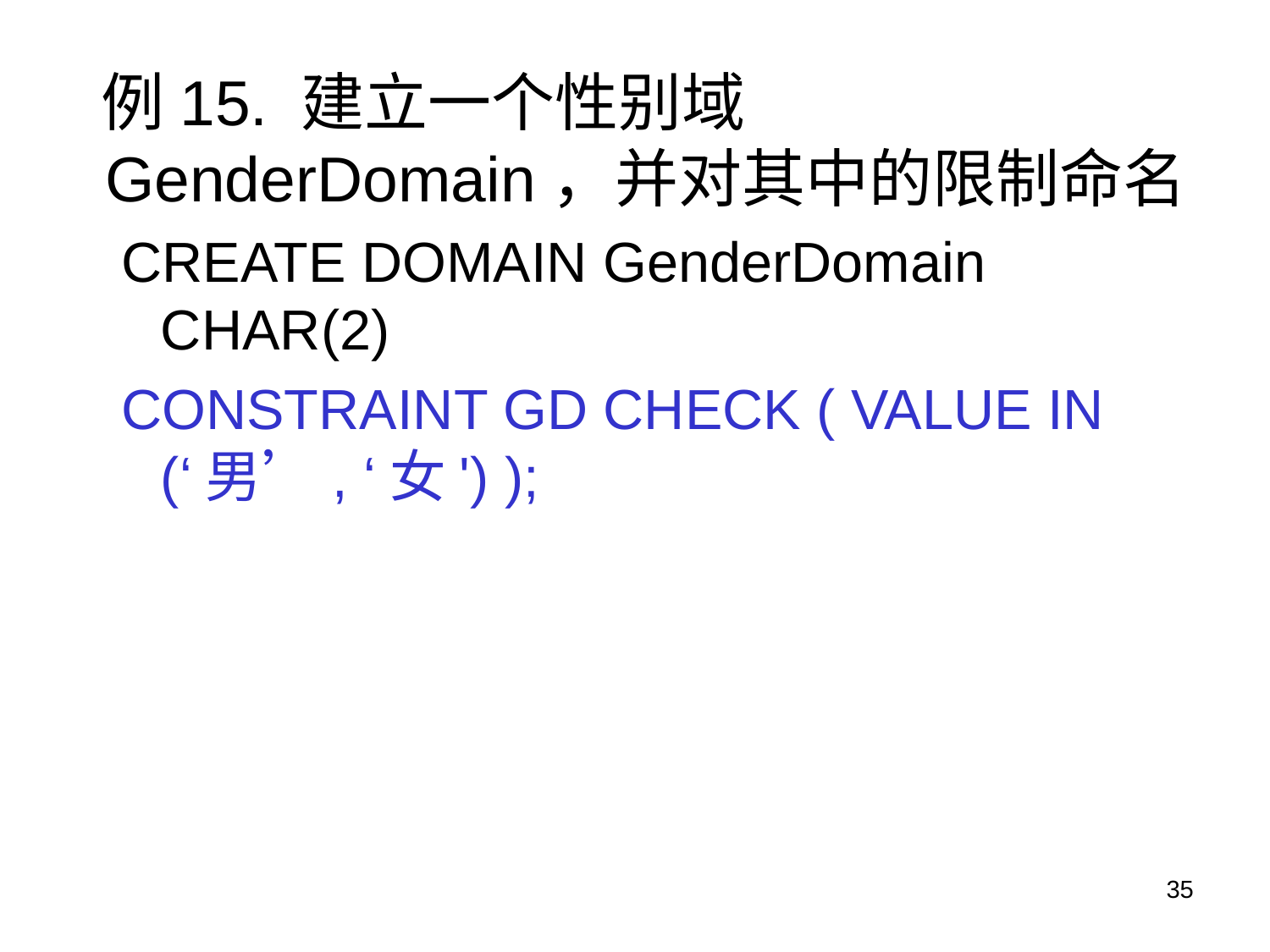

例15. 建立一个性别域GenderDomain，并对其中的限制命名
CREATE DOMAIN GenderDomain CHAR(2)
CONSTRAINT GD CHECK ( VALUE IN (‘男’, ‘女') );

35